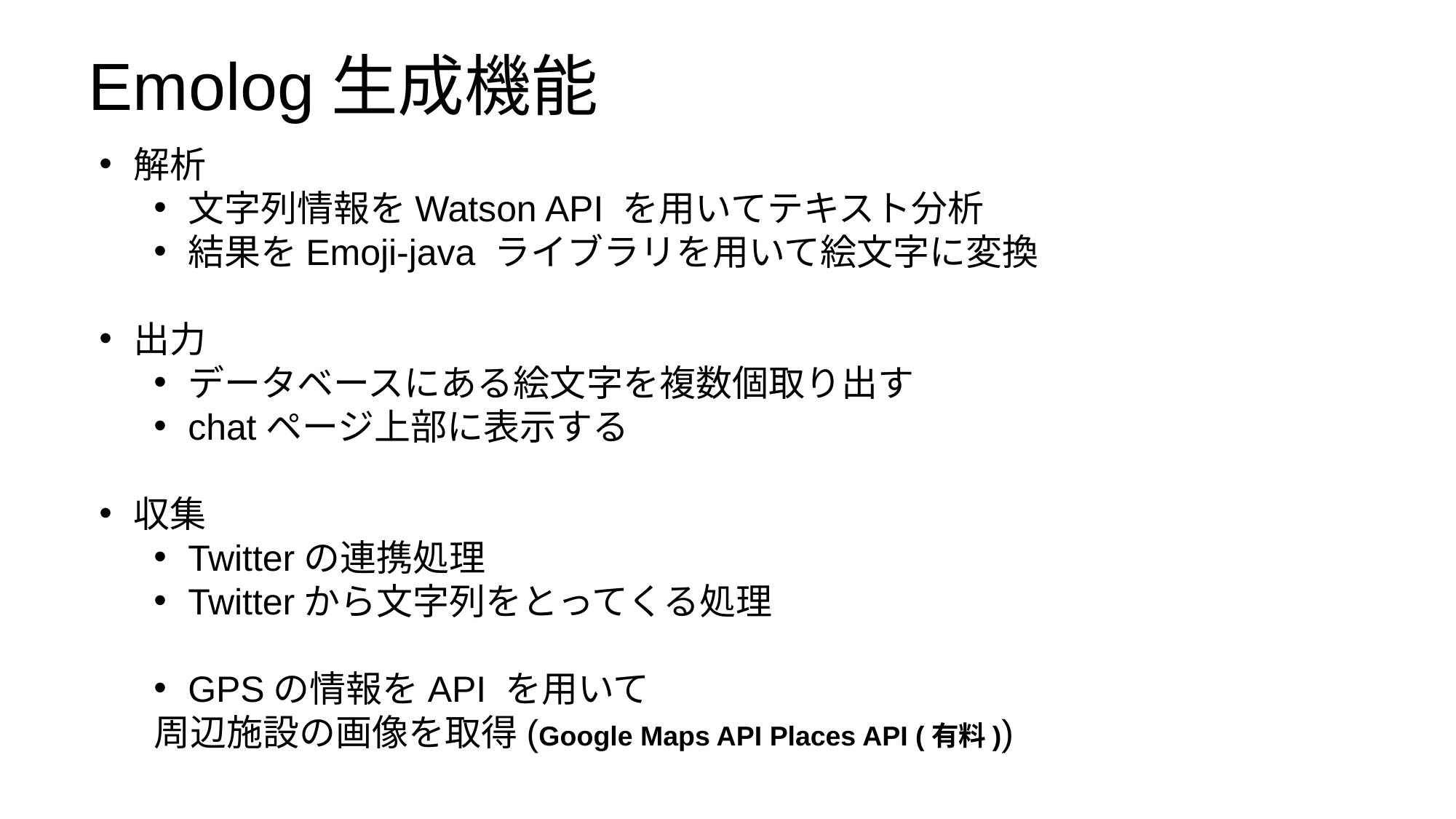

# Emolog生成機能
解析
文字列情報をWatson API を用いてテキスト分析
結果をEmoji-java ライブラリを用いて絵文字に変換

出力
データベースにある絵文字を複数個取り出す
chatページ上部に表示する

収集
Twitterの連携処理
Twitterから文字列をとってくる処理

GPSの情報をAPI を用いて
周辺施設の画像を取得(Google Maps API Places API (有料))